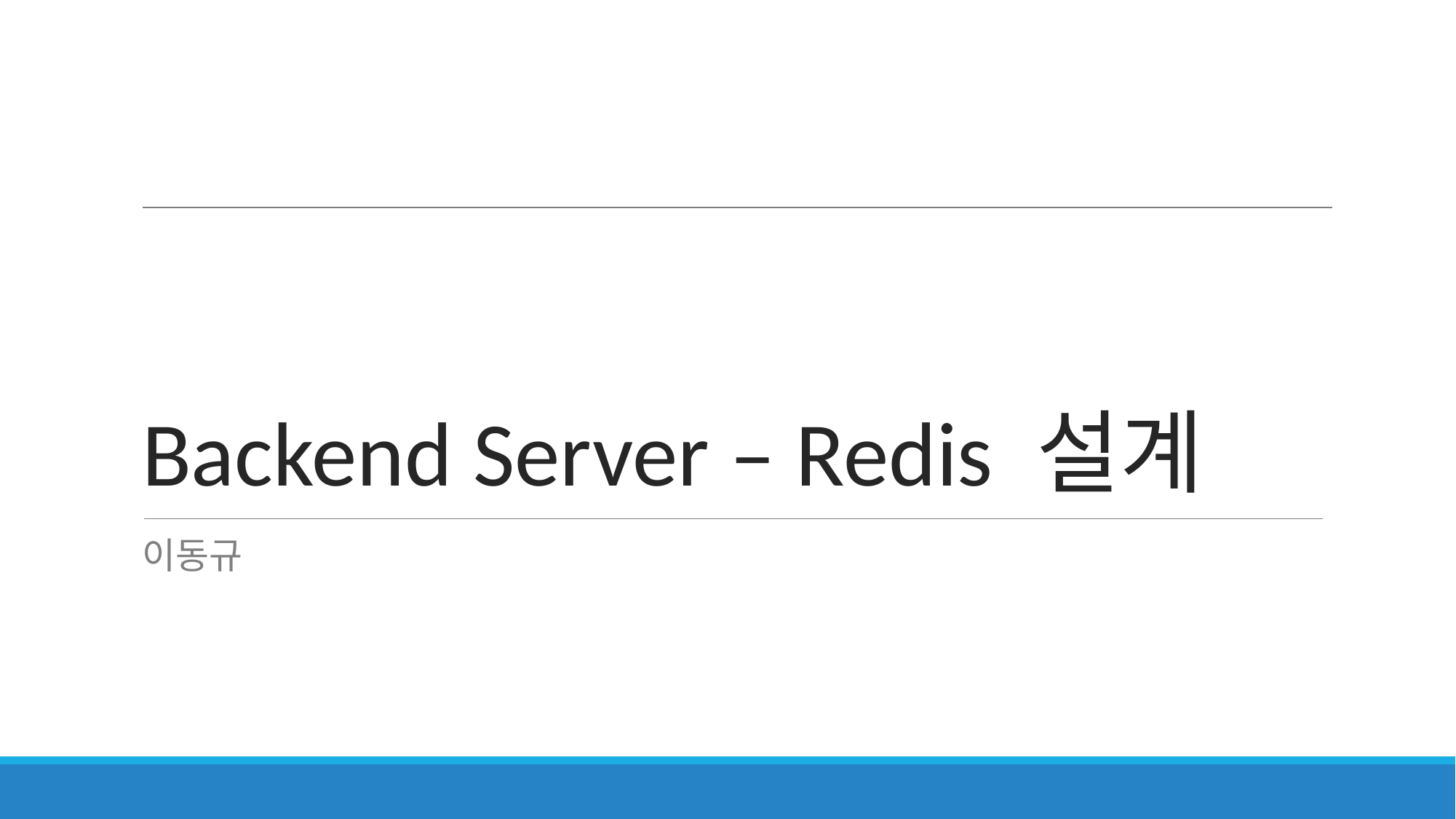

# Backend Server – Redis 설계

이동규